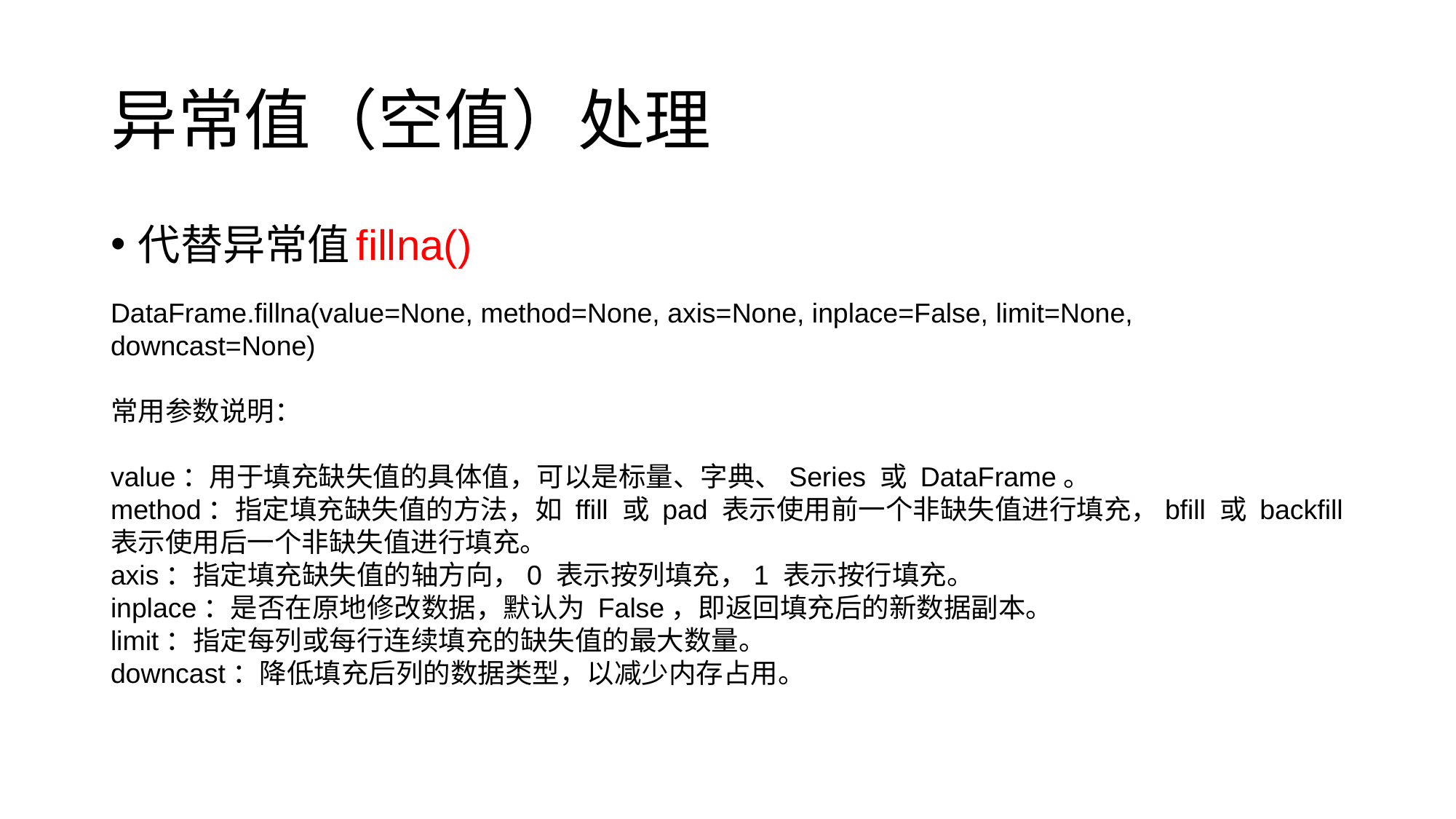

# 异常值（空值）处理
代替异常值	fillna()

DataFrame.fillna(value=None, method=None, axis=None, inplace=False, limit=None, downcast=None)

常用参数说明：

value：用于填充缺失值的具体值，可以是标量、字典、Series 或 DataFrame。
method：指定填充缺失值的方法，如 ffill 或 pad 表示使用前一个非缺失值进行填充，bfill 或 backfill 表示使用后一个非缺失值进行填充。
axis：指定填充缺失值的轴方向，0 表示按列填充，1 表示按行填充。
inplace：是否在原地修改数据，默认为 False，即返回填充后的新数据副本。
limit：指定每列或每行连续填充的缺失值的最大数量。
downcast：降低填充后列的数据类型，以减少内存占用。